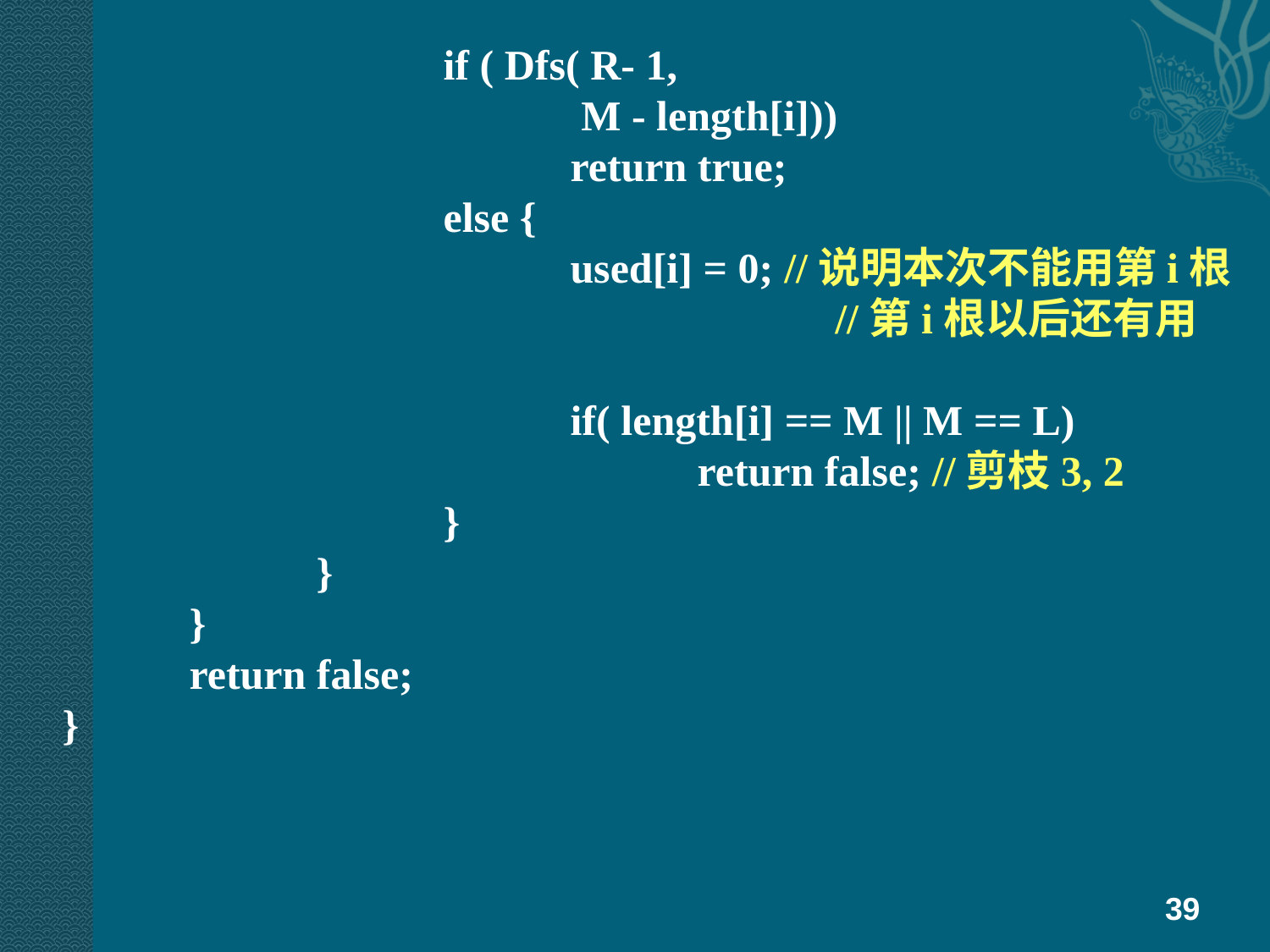

if ( Dfs( R- 1,
				 M - length[i]))
				return true;
			else {
				used[i] = 0; //说明本次不能用第i根
						 //第i根以后还有用

				if( length[i] == M || M == L)
					return false; //剪枝3, 2
			}
		}
	}
	return false;
}
39